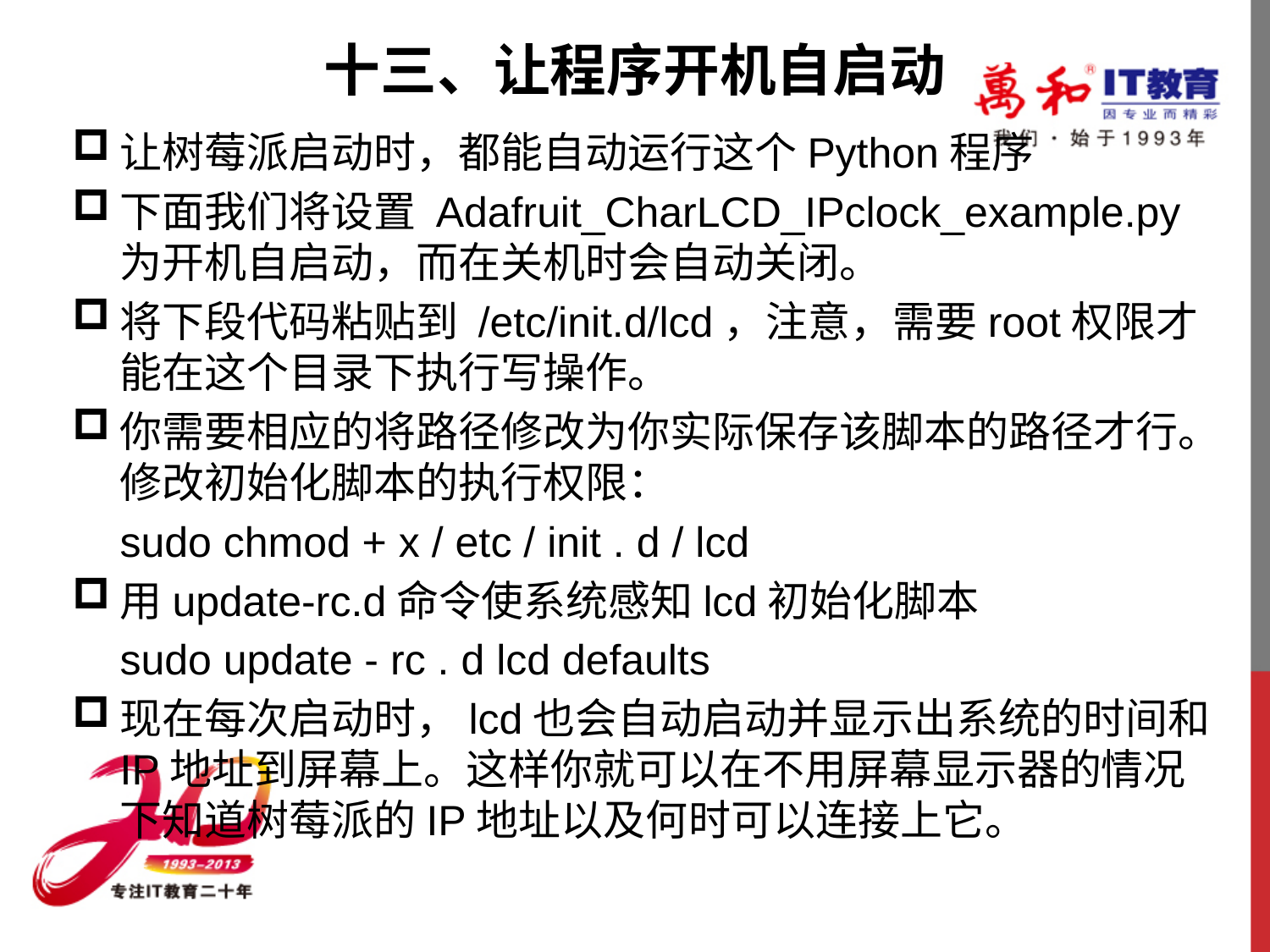

# 十三、让程序开机自启动
让树莓派启动时，都能自动运行这个Python程序
下面我们将设置 Adafruit_CharLCD_IPclock_example.py为开机自启动，而在关机时会自动关闭。
将下段代码粘贴到 /etc/init.d/lcd，注意，需要root权限才能在这个目录下执行写操作。
你需要相应的将路径修改为你实际保存该脚本的路径才行。修改初始化脚本的执行权限：
	sudo chmod + x / etc / init . d / lcd
用update-rc.d命令使系统感知lcd初始化脚本
	sudo update - rc . d lcd defaults
现在每次启动时，lcd也会自动启动并显示出系统的时间和IP地址到屏幕上。这样你就可以在不用屏幕显示器的情况下知道树莓派的IP地址以及何时可以连接上它。